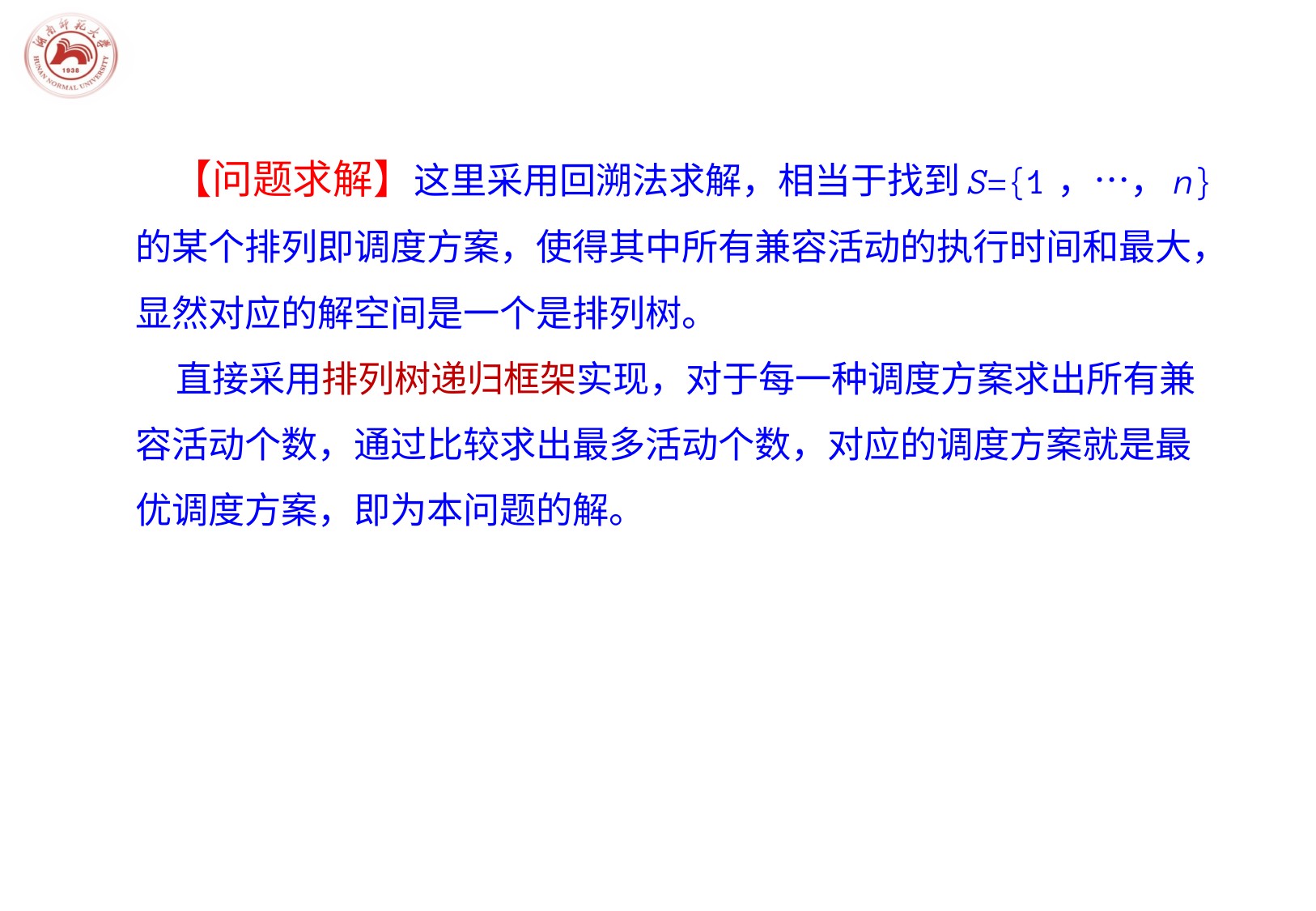

【问题求解】这里采用回溯法求解，相当于找到S={1，…，n}的某个排列即调度方案，使得其中所有兼容活动的执行时间和最大，显然对应的解空间是一个是排列树。
    直接采用排列树递归框架实现，对于每一种调度方案求出所有兼容活动个数，通过比较求出最多活动个数，对应的调度方案就是最优调度方案，即为本问题的解。